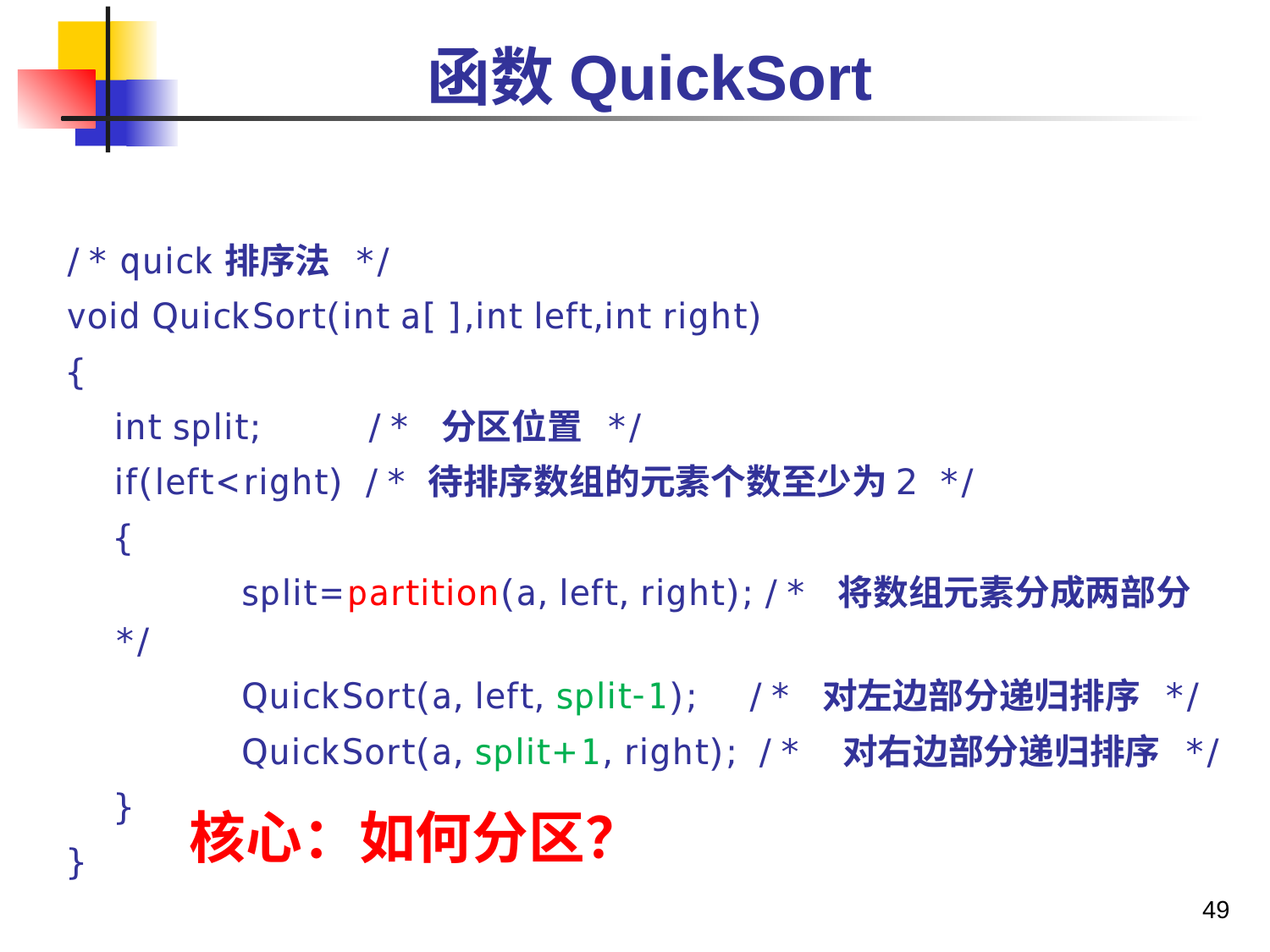

# 函数QuickSort
/* quick排序法  */
void QuickSort(int a[ ],int left,int right)
{
	int split;    	/*  分区位置  */
	if(left<right)  /* 待排序数组的元素个数至少为2  */
	{
		split=partition(a, left, right); /*  将数组元素分成两部分*/
		QuickSort(a, left, split-1);  	/*  对左边部分递归排序  */
		QuickSort(a, split+1, right);  /*   对右边部分递归排序  */
	}
}
核心：如何分区？
49